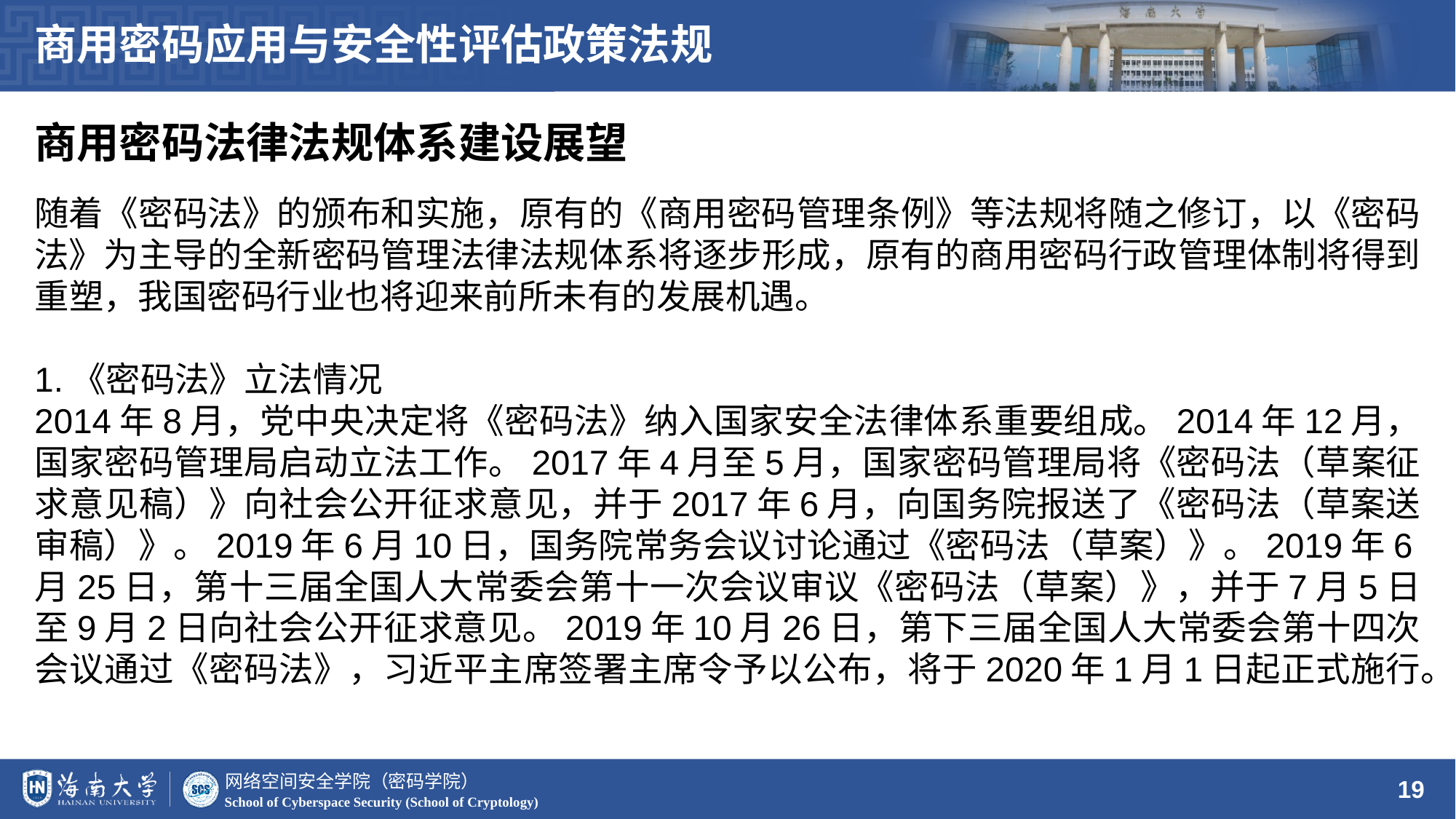

商用密码应用与安全性评估政策法规

商用密码法律法规体系建设展望
随着《密码法》的颁布和实施，原有的《商用密码管理条例》等法规将随之修订，以《密码法》为主导的全新密码管理法律法规体系将逐步形成，原有的商用密码行政管理体制将得到重塑，我国密码行业也将迎来前所未有的发展机遇。

1.《密码法》立法情况
2014年8月，党中央决定将《密码法》纳入国家安全法律体系重要组成。2014年12月，国家密码管理局启动立法工作。2017年4月至5月，国家密码管理局将《密码法（草案征求意见稿）》向社会公开征求意见，并于2017年6月，向国务院报送了《密码法（草案送审稿）》。2019年6月10日，国务院常务会议讨论通过《密码法（草案）》。2019年6月25日，第十三届全国人大常委会第十一次会议审议《密码法（草案）》，并于7月5日至9月2日向社会公开征求意见。2019年10月26日，第下三届全国人大常委会第十四次会议通过《密码法》，习近平主席签署主席令予以公布，将于2020年1月1日起正式施行。
19